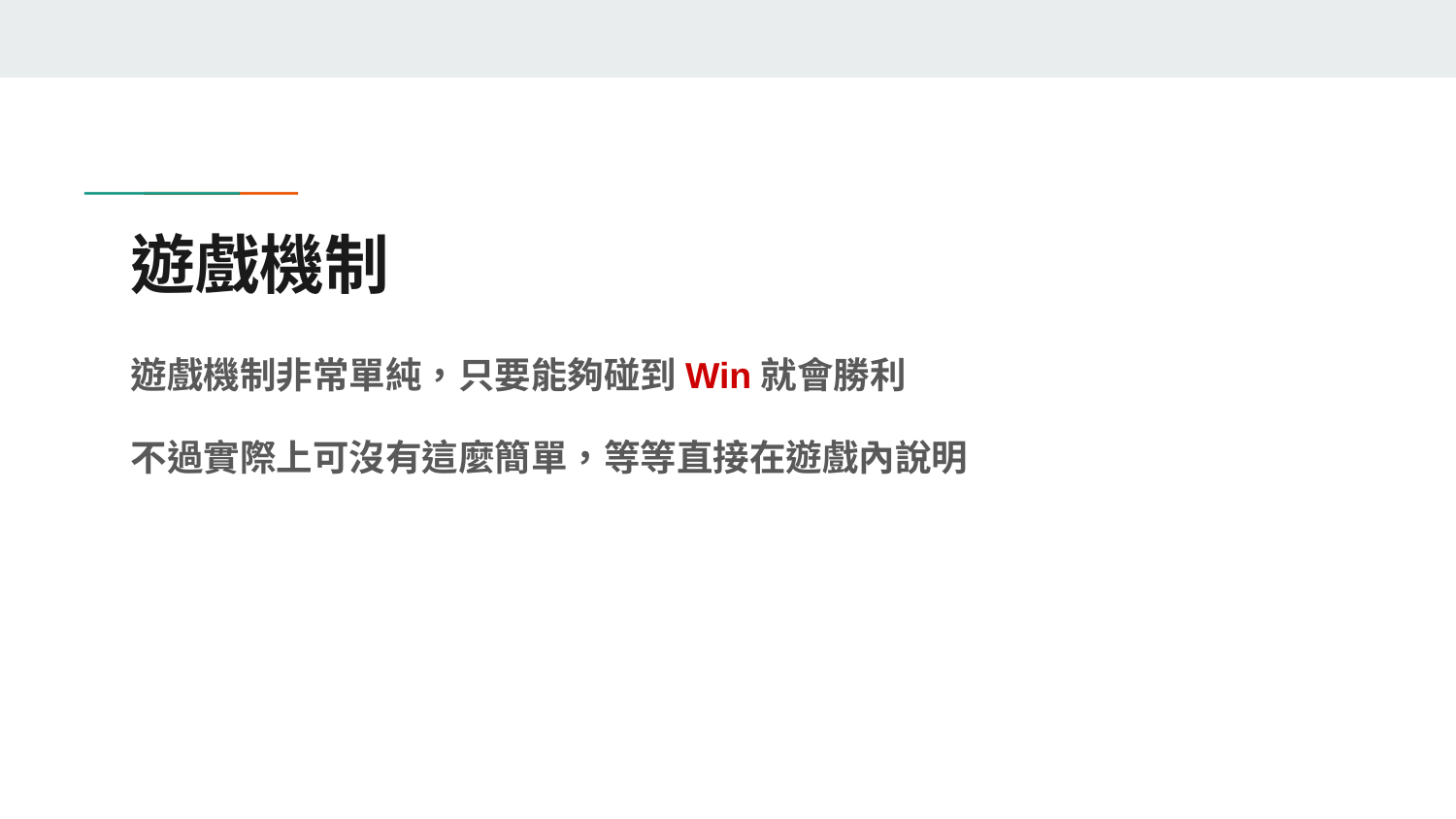

# 遊戲機制
遊戲機制非常單純，只要能夠碰到Win就會勝利
不過實際上可沒有這麼簡單，等等直接在遊戲內說明